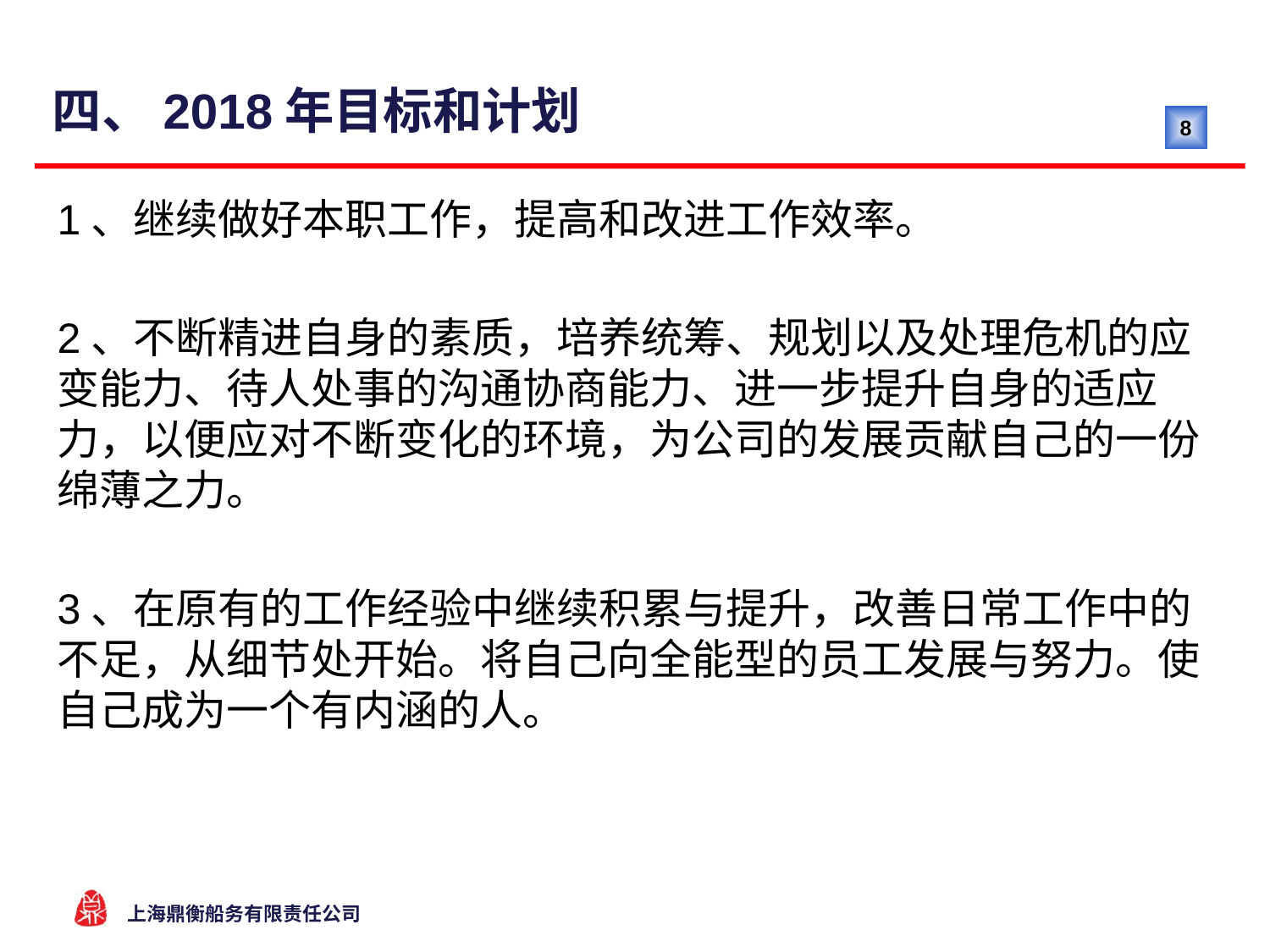

四、2018年目标和计划
1、继续做好本职工作，提高和改进工作效率。

2、不断精进自身的素质，培养统筹、规划以及处理危机的应变能力、待人处事的沟通协商能力、进一步提升自身的适应力，以便应对不断变化的环境，为公司的发展贡献自己的一份绵薄之力。

3、在原有的工作经验中继续积累与提升，改善日常工作中的不足，从细节处开始。将自己向全能型的员工发展与努力。使自己成为一个有内涵的人。